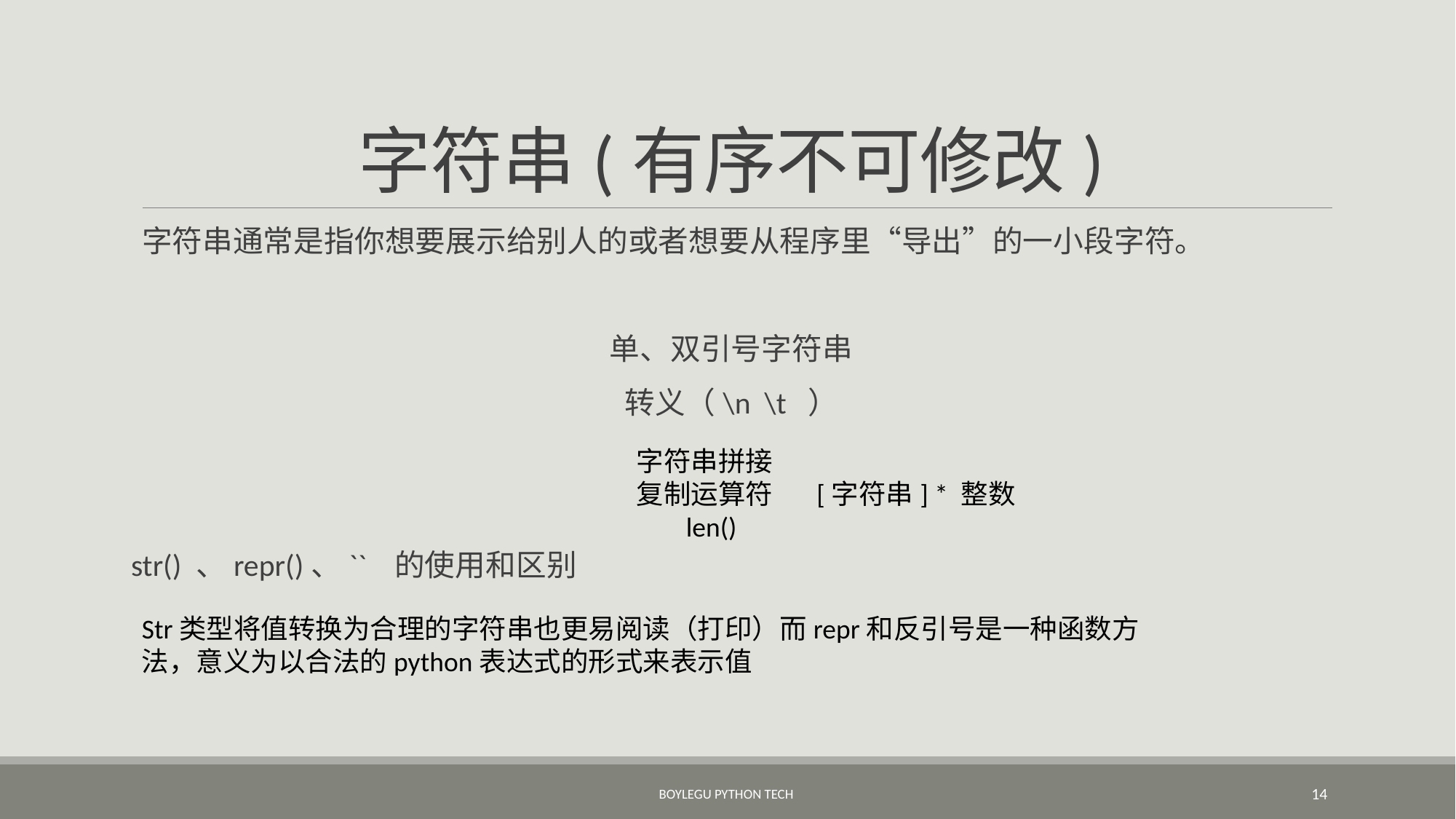

# 字符串(有序不可修改)
字符串通常是指你想要展示给别人的或者想要从程序里“导出”的一小段字符。

单、双引号字符串
转义（\n  \t  ）

str() 、repr()、``   的使用和区别

字符串拼接
复制运算符      [字符串] * 整数
        len()
Str类型将值转换为合理的字符串也更易阅读（打印）而repr和反引号是一种函数方法，意义为以合法的python表达式的形式来表示值
BoyleGu Python Tech
14